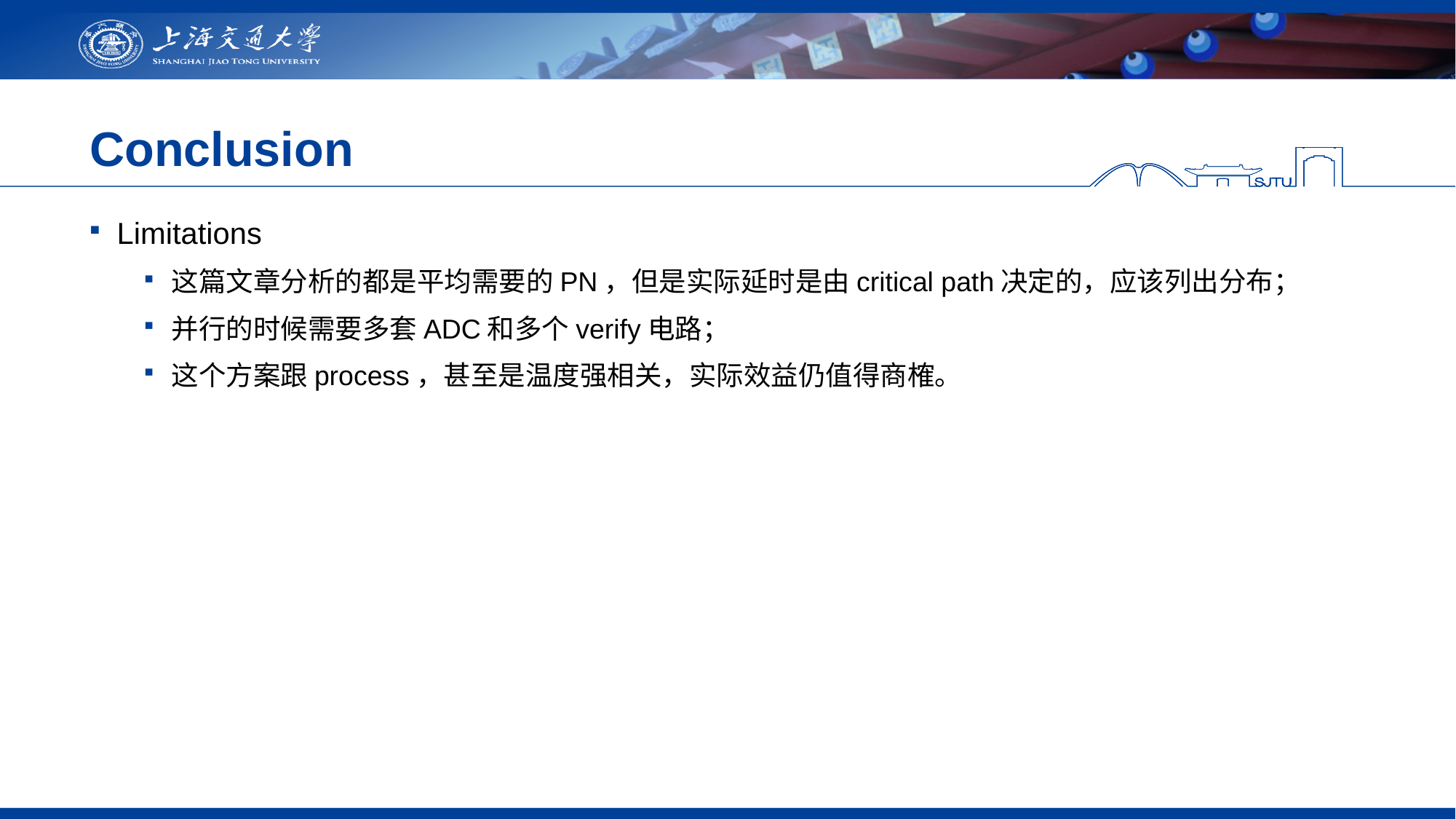

# Conclusion
Limitations
这篇文章分析的都是平均需要的PN，但是实际延时是由critical path决定的，应该列出分布；
并行的时候需要多套ADC和多个verify电路；
这个方案跟process，甚至是温度强相关，实际效益仍值得商榷。